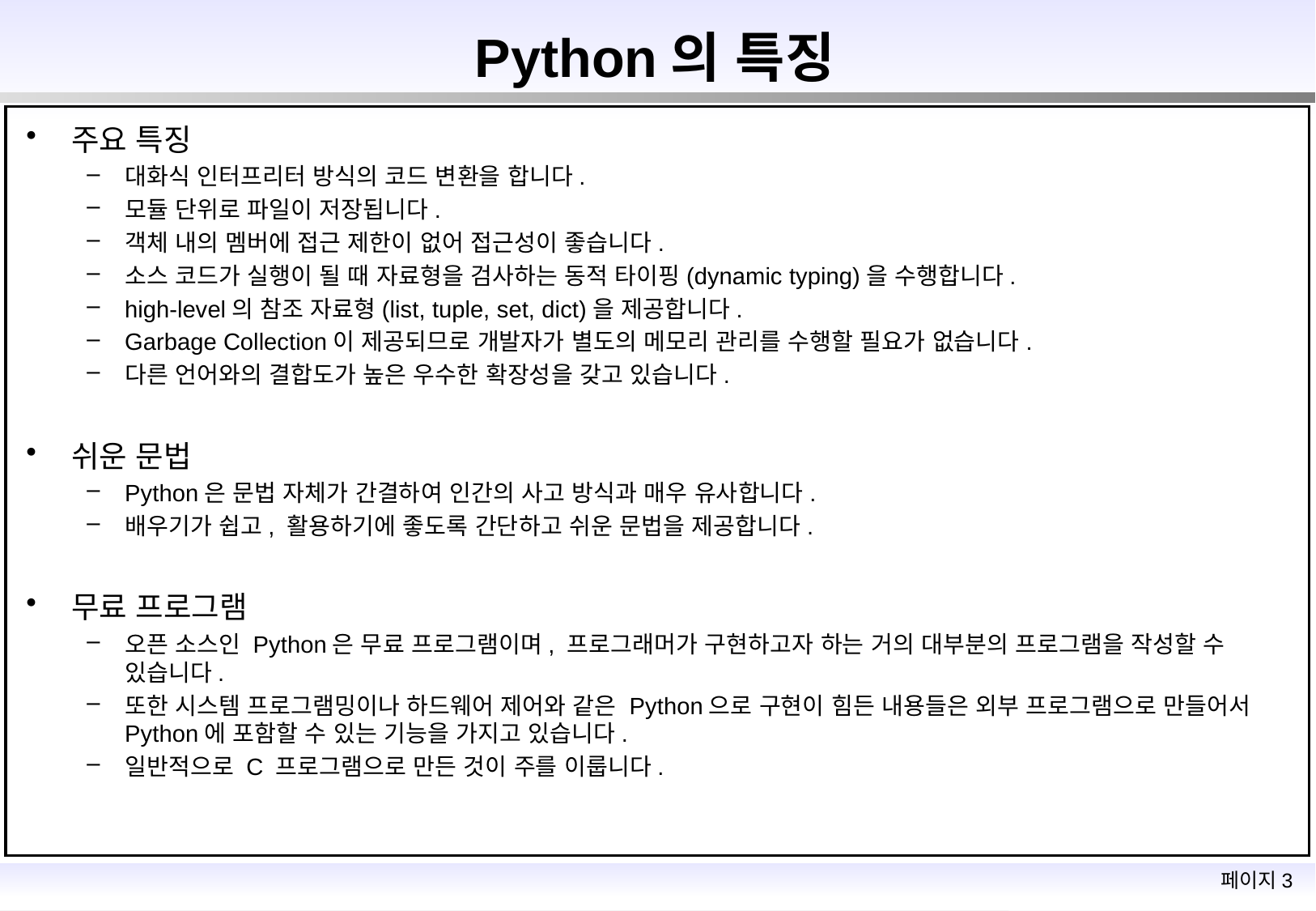

# Python의 특징
주요 특징
대화식 인터프리터 방식의 코드 변환을 합니다.
모듈 단위로 파일이 저장됩니다.
객체 내의 멤버에 접근 제한이 없어 접근성이 좋습니다.
소스 코드가 실행이 될 때 자료형을 검사하는 동적 타이핑(dynamic typing)을 수행합니다.
high-level의 참조 자료형(list, tuple, set, dict)을 제공합니다.
Garbage Collection이 제공되므로 개발자가 별도의 메모리 관리를 수행할 필요가 없습니다.
다른 언어와의 결합도가 높은 우수한 확장성을 갖고 있습니다.

쉬운 문법
Python은 문법 자체가 간결하여 인간의 사고 방식과 매우 유사합니다.
배우기가 쉽고, 활용하기에 좋도록 간단하고 쉬운 문법을 제공합니다.

무료 프로그램
오픈 소스인 Python은 무료 프로그램이며, 프로그래머가 구현하고자 하는 거의 대부분의 프로그램을 작성할 수 있습니다.
또한 시스템 프로그램밍이나 하드웨어 제어와 같은 Python으로 구현이 힘든 내용들은 외부 프로그램으로 만들어서 Python에 포함할 수 있는 기능을 가지고 있습니다.
일반적으로 C 프로그램으로 만든 것이 주를 이룹니다.